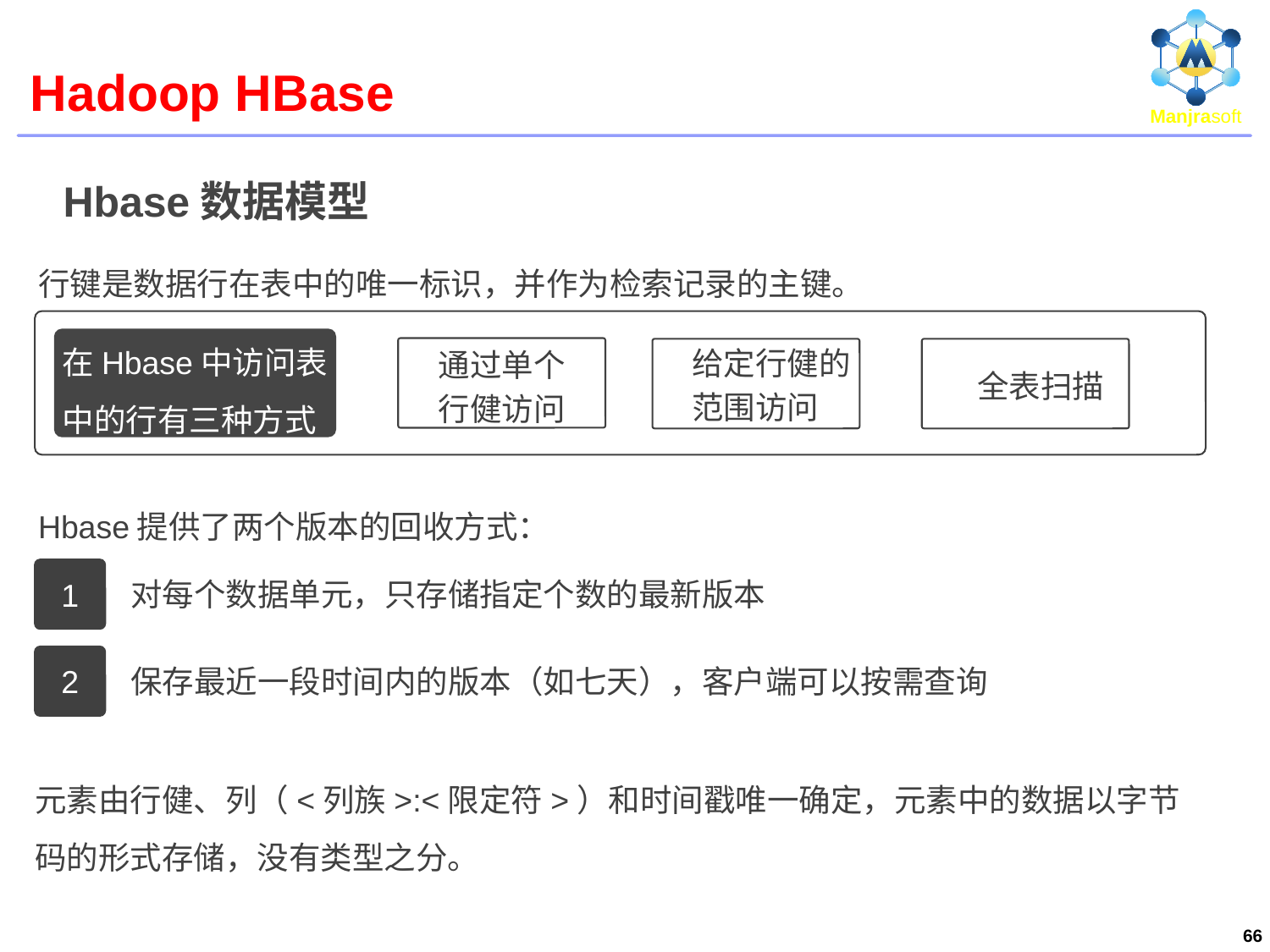

# Hadoop HBase
Hbase数据模型
行键是数据行在表中的唯一标识，并作为检索记录的主键。

在Hbase中访问表
中的行有三种方式

给定行健的
范围访问
通过单个
行健访问

全表扫描
Hbase提供了两个版本的回收方式：
1
对每个数据单元，只存储指定个数的最新版本
2
保存最近一段时间内的版本（如七天），客户端可以按需查询
元素由行健、列（<列族>:<限定符>）和时间戳唯一确定，元素中的数据以字节码的形式存储，没有类型之分。
66